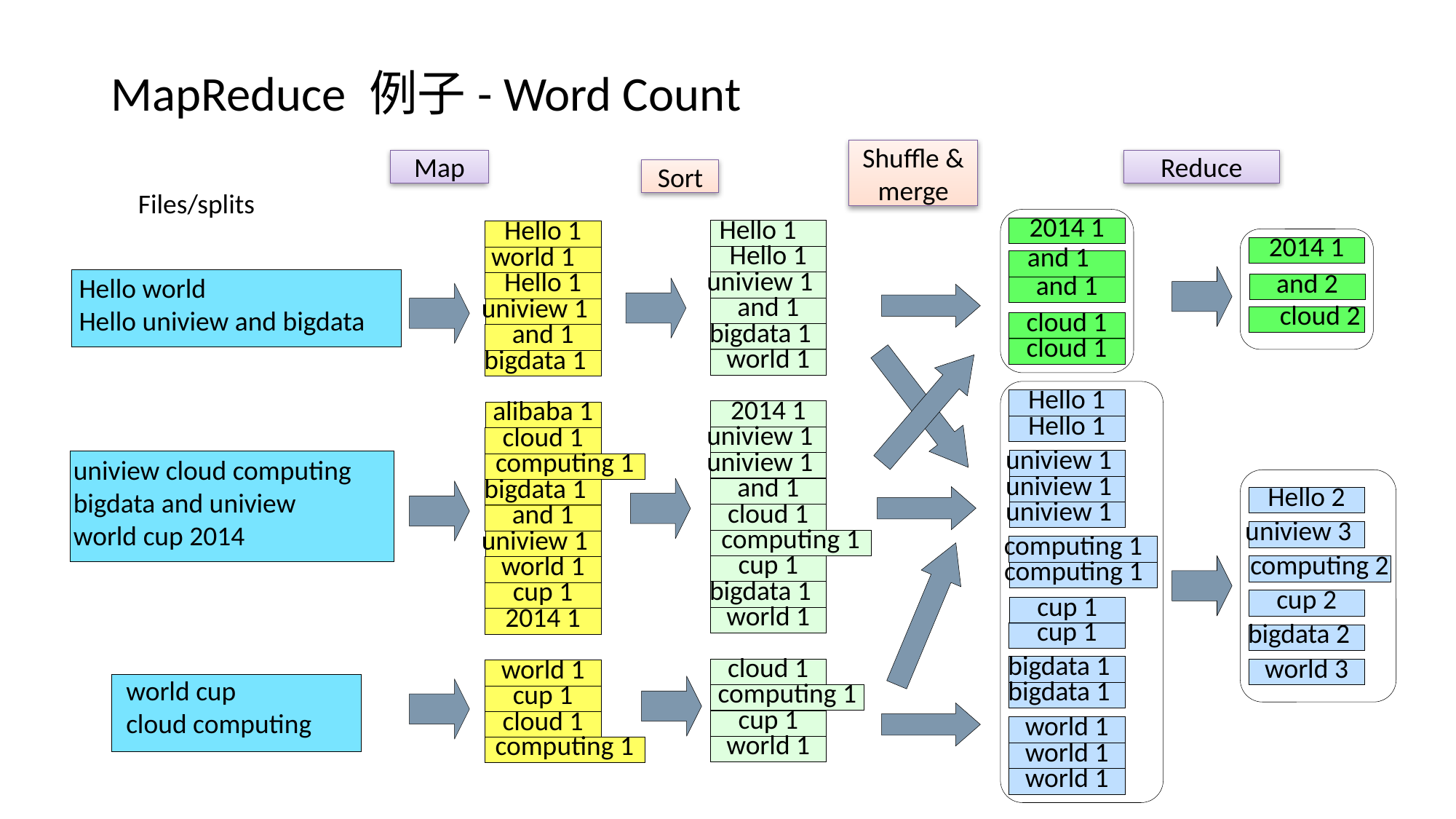

# MapReduce 例子- Word Count
Shuffle & merge
Map
Reduce
Sort
Files/splits

2014 1

Hello 1

Hello 1

2014 1

Hello 1

world 1

and 1

uniview 1

Hello 1

and 2

and 1

Hello world
Hello uniview and bigdata

and 1

uniview 1

cloud 2

cloud 1

bigdata 1

and 1

cloud 1

world 1

bigdata 1

Hello 1

2014 1

alibaba 1

Hello 1

uniview 1

cloud 1

uniview 1

uniview 1

computing 1

uniview cloud computing
bigdata and uniview
world cup 2014
uniview 1

and 1

bigdata 1

Hello 2

uniview 1

cloud 1

and 1

uniview 3

computing 1

uniview 1

computing 1

cup 1

computing 2

world 1

computing 1

bigdata 1

cup 1

cup 2

cup 1

world 1

2014 1

cup 1

bigdata 2

bigdata 1

cloud 1

world 3

world 1

world cup
cloud computing
bigdata 1

computing 1

cup 1

cup 1

cloud 1

world 1

world 1

computing 1

world 1

world 1